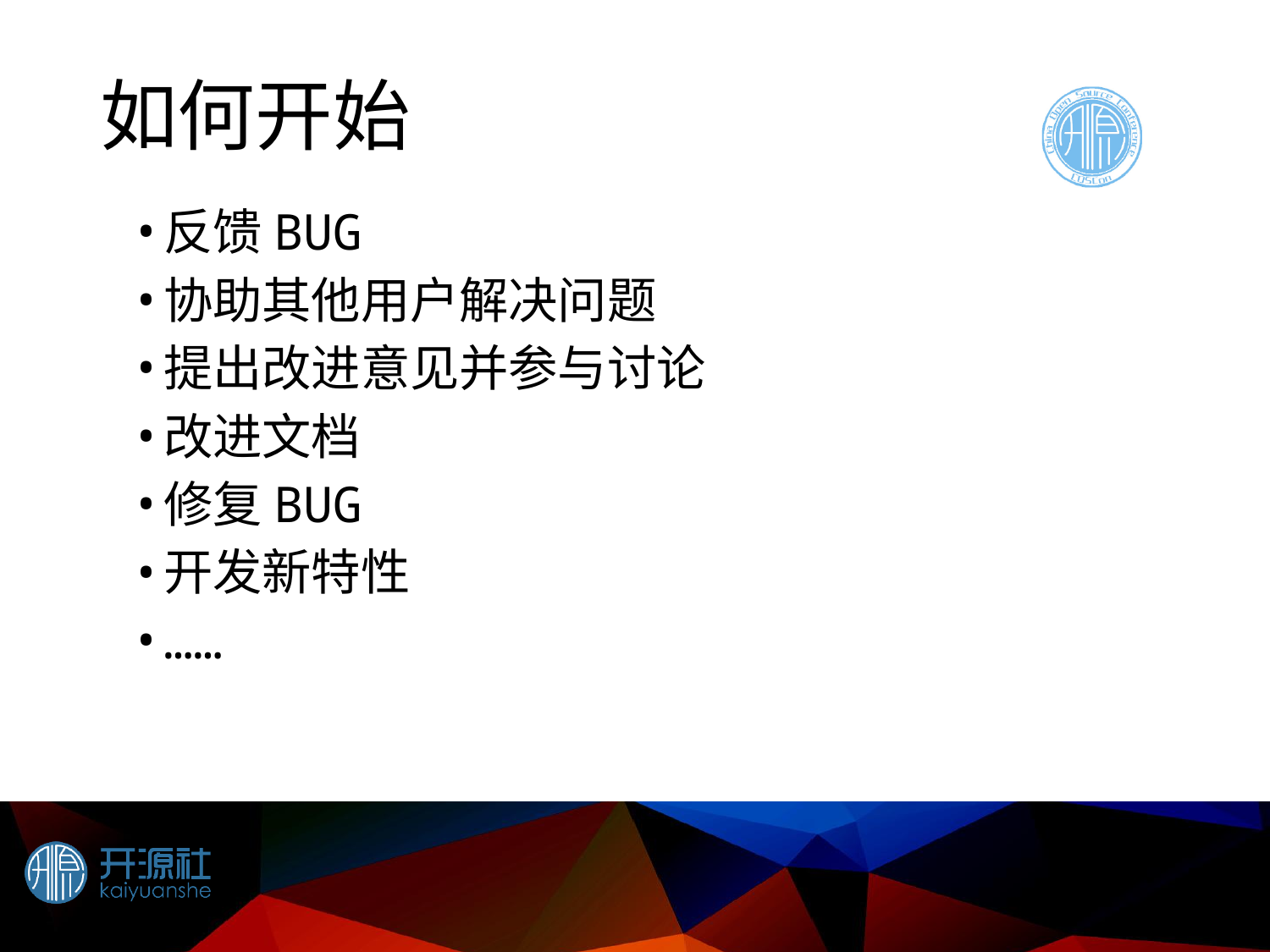

# 如何开始
反馈BUG
协助其他用户解决问题
提出改进意见并参与讨论
改进文档
修复BUG
开发新特性
……